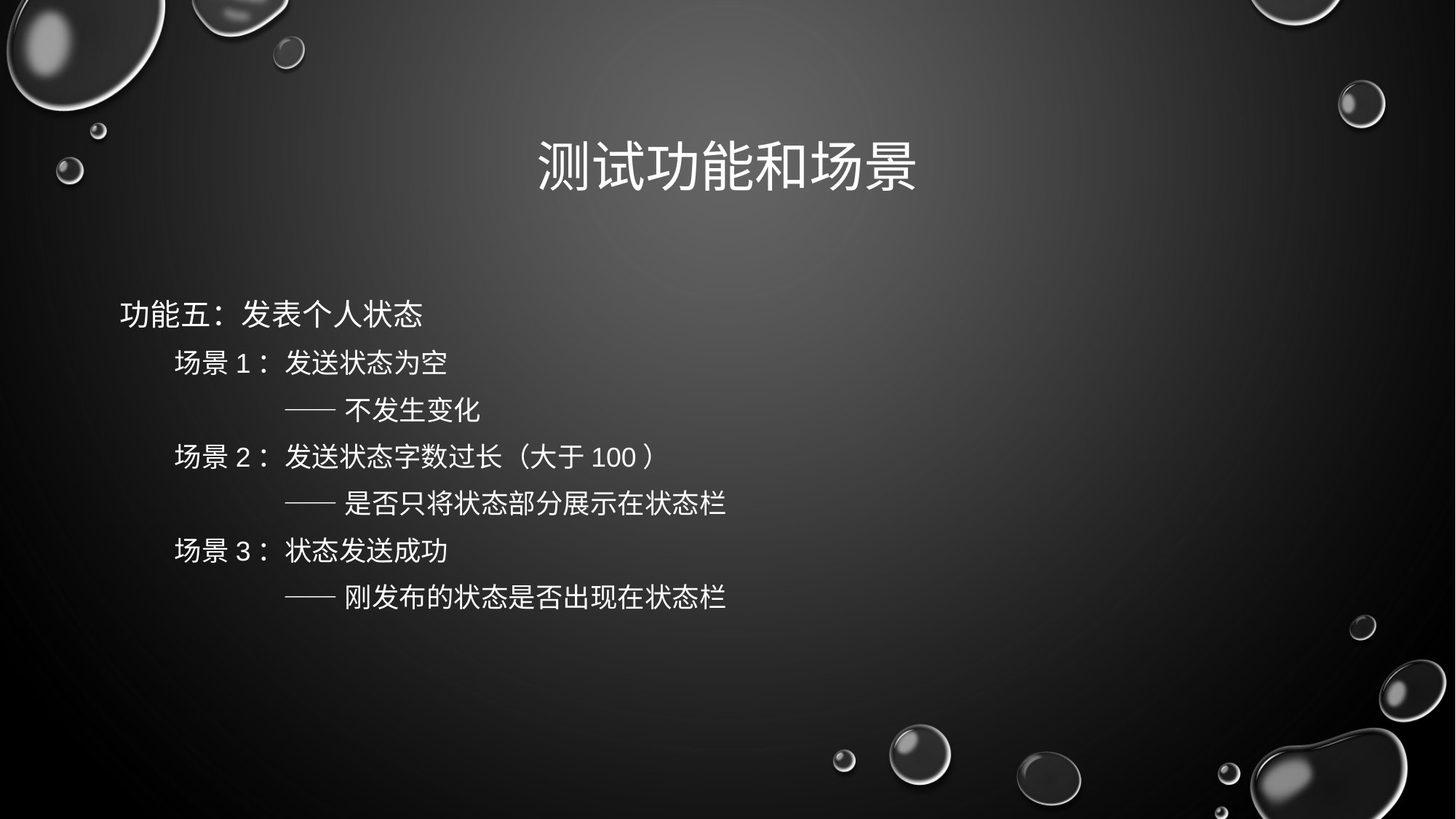

# 测试功能和场景
功能五：发表个人状态
场景1：发送状态为空
	——不发生变化
场景2：发送状态字数过长（大于100）
	——是否只将状态部分展示在状态栏
场景3：状态发送成功
	——刚发布的状态是否出现在状态栏